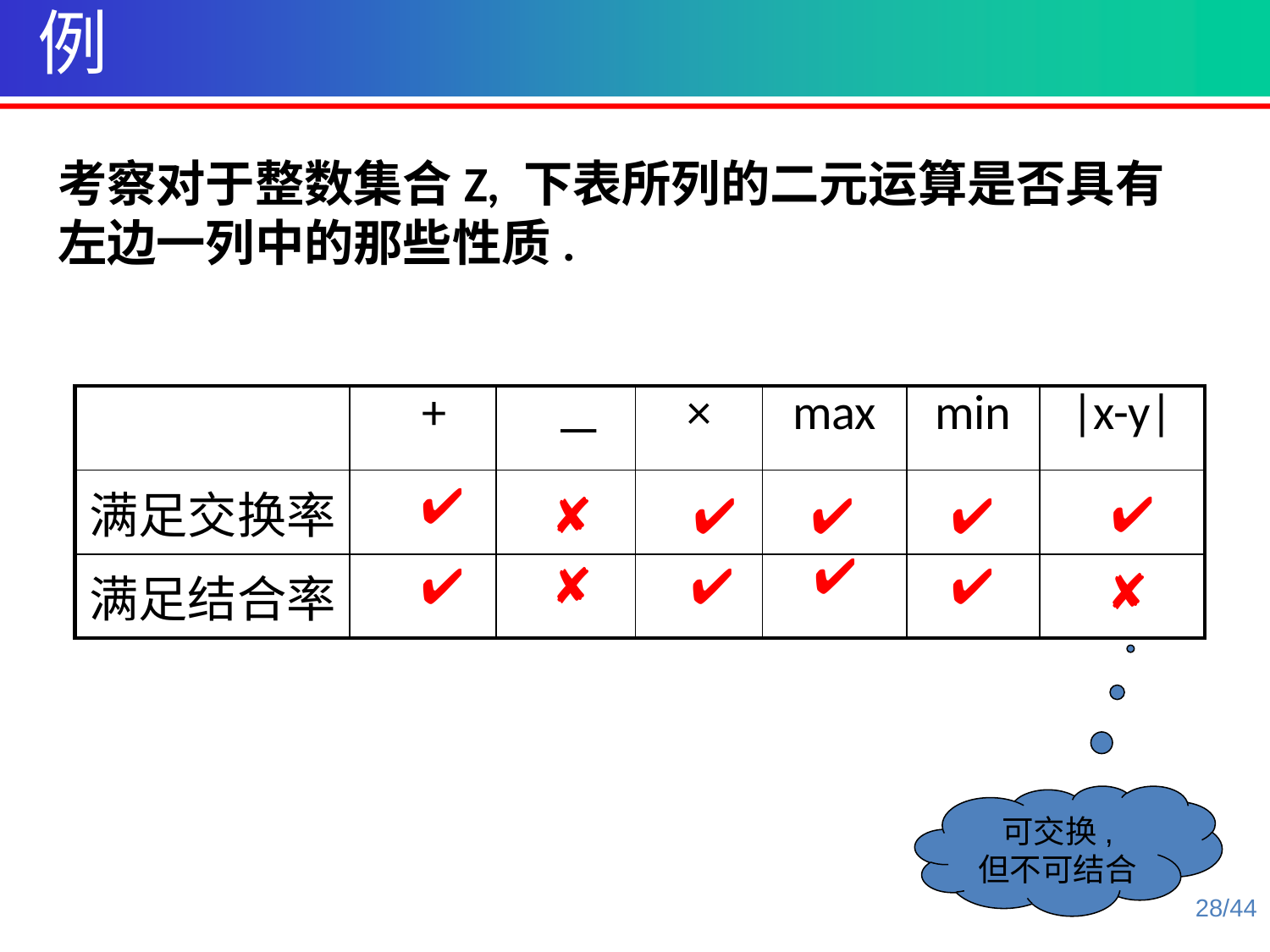

例
考察对于整数集合Z, 下表所列的二元运算是否具有左边一列中的那些性质.
|  | + | － | × | max | min | |x-y| |
| --- | --- | --- | --- | --- | --- | --- |
| 满足交换率 |  |  |  |  |  |  |
| 满足结合率 |  |  |  |  |  |  |
✔
✔
✘
✔
✔
✔
✔
✔
✘
✔
✔
✘
可交换,
但不可结合
28/44